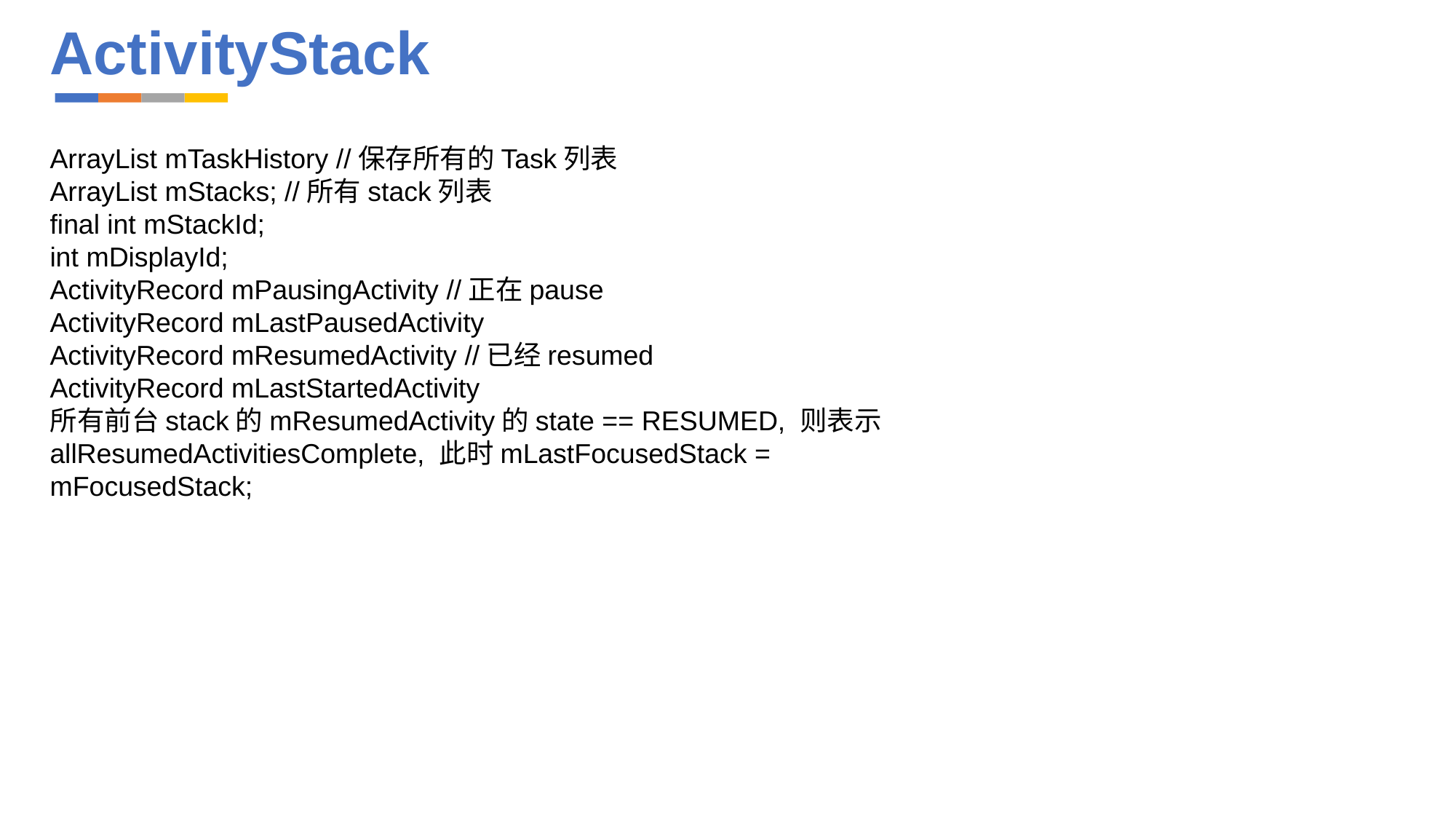

# ActivityStack
ArrayList mTaskHistory //保存所有的Task列表
ArrayList mStacks; //所有stack列表
final int mStackId;
int mDisplayId;
ActivityRecord mPausingActivity //正在pause
ActivityRecord mLastPausedActivity
ActivityRecord mResumedActivity //已经resumed
ActivityRecord mLastStartedActivity
所有前台stack的mResumedActivity的state == RESUMED, 则表示allResumedActivitiesComplete, 此时mLastFocusedStack = mFocusedStack;